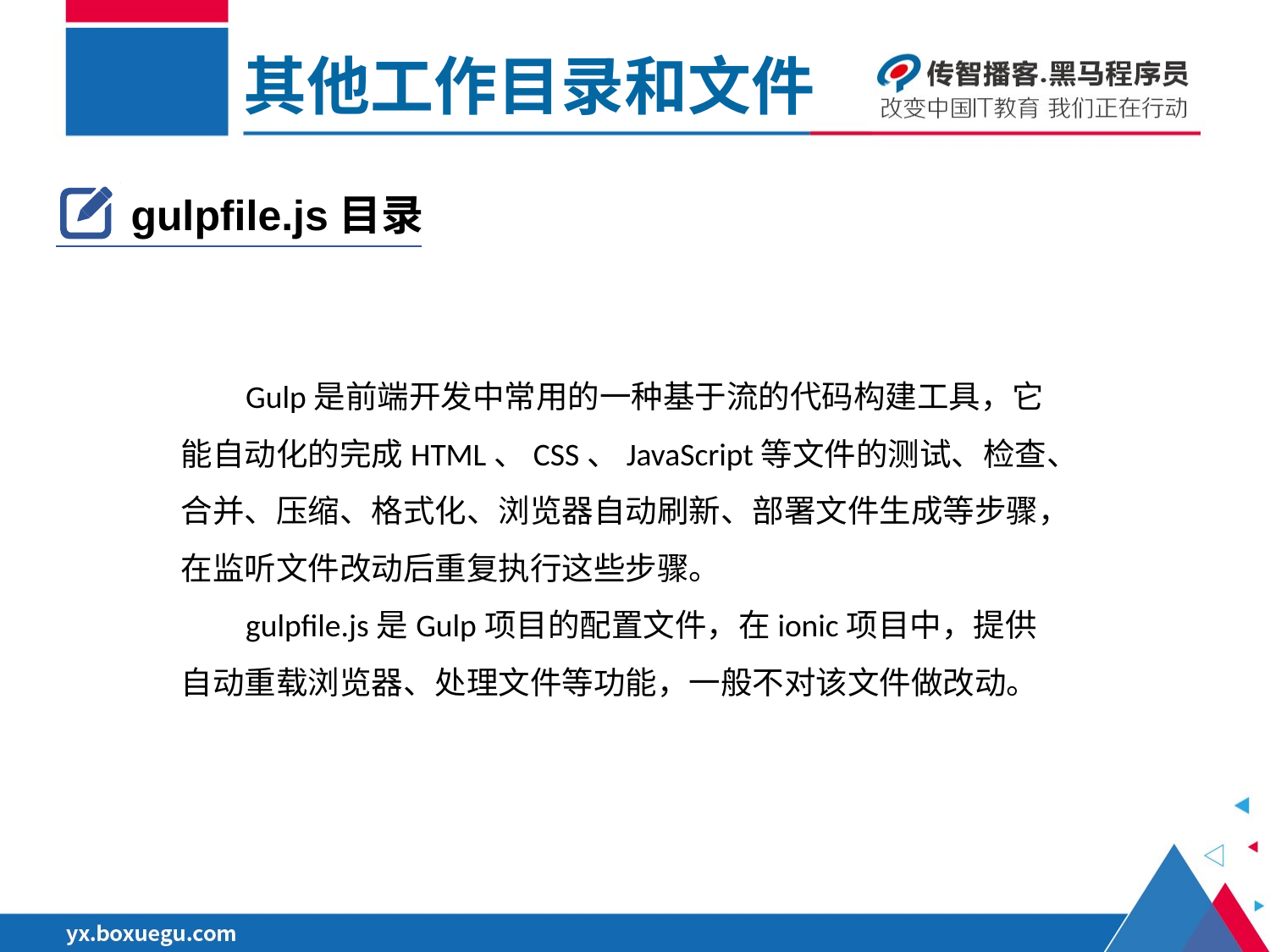

其他工作目录和文件
gulpfile.js目录

         Gulp是前端开发中常用的一种基于流的代码构建工具，它能自动化的完成HTML、CSS、JavaScript等文件的测试、检查、合并、压缩、格式化、浏览器自动刷新、部署文件生成等步骤，在监听文件改动后重复执行这些步骤。
         gulpfile.js是Gulp项目的配置文件，在ionic项目中，提供自动重载浏览器、处理文件等功能，一般不对该文件做改动。